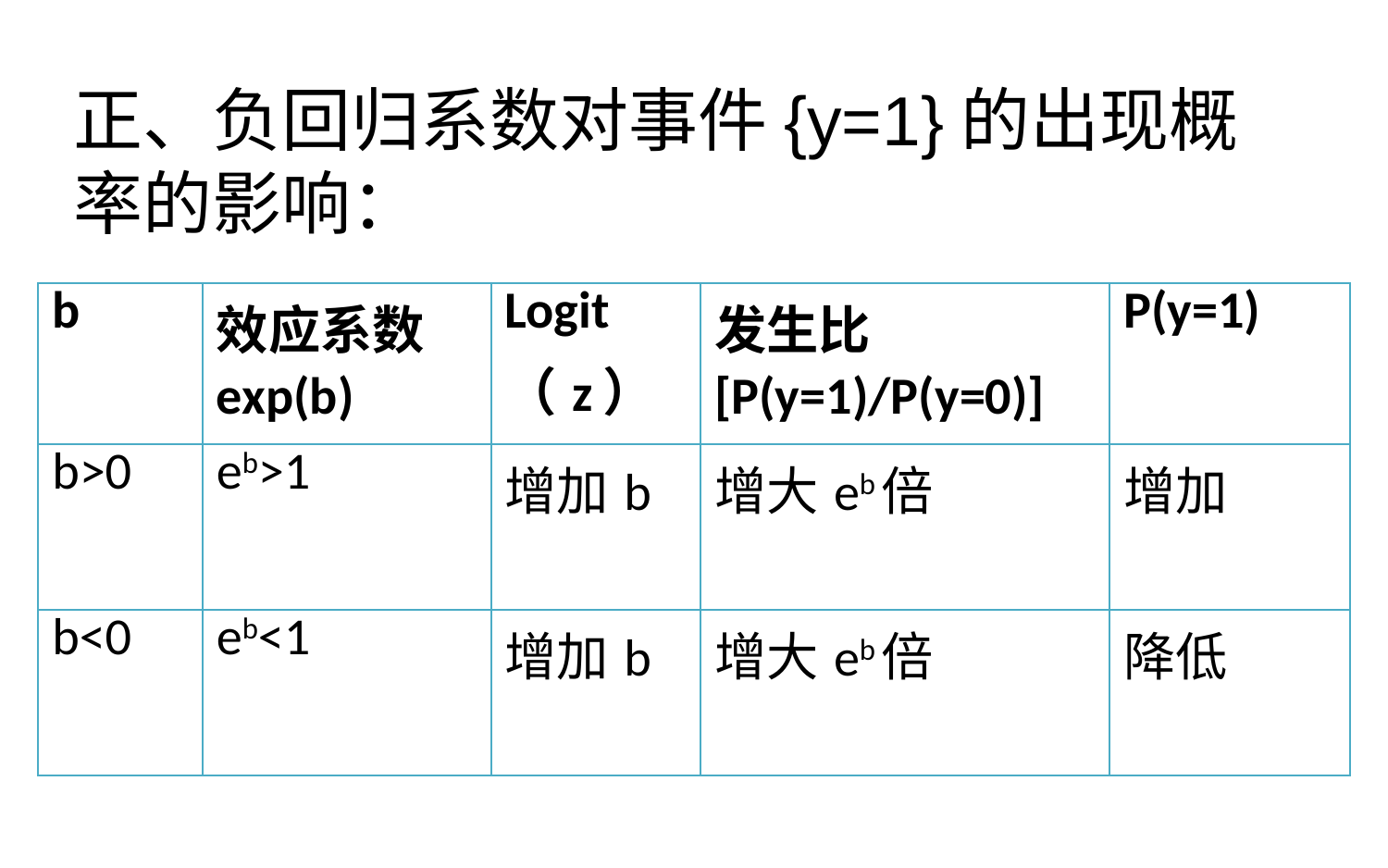

正、负回归系数对事件{y=1}的出现概率的影响：
| b | 效应系数 exp(b) | Logit （z） | 发生比 [P(y=1)/P(y=0)] | P(y=1) |
| --- | --- | --- | --- | --- |
| b>0 | eb>1 | 增加b | 增大eb倍 | 增加 |
| b<0 | eb<1 | 增加b | 增大eb倍 | 降低 |